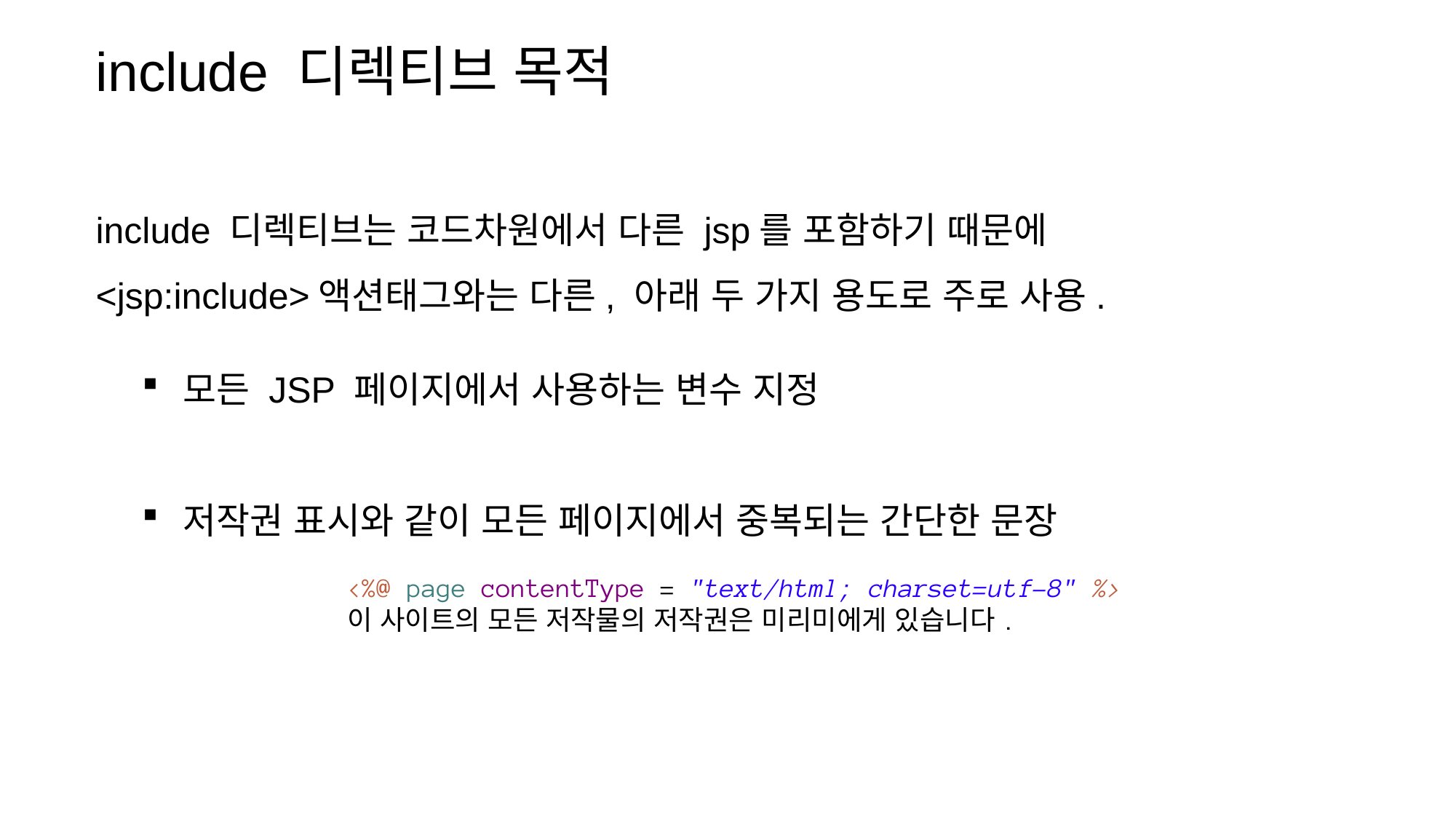

include 디렉티브 목적
include 디렉티브는 코드차원에서 다른 jsp를 포함하기 때문에
<jsp:include>액션태그와는 다른, 아래 두 가지 용도로 주로 사용.
모든 JSP 페이지에서 사용하는 변수 지정

저작권 표시와 같이 모든 페이지에서 중복되는 간단한 문장
<%@ page contentType = "text/html; charset=utf-8" %>
이 사이트의 모든 저작물의 저작권은 미리미에게 있습니다.